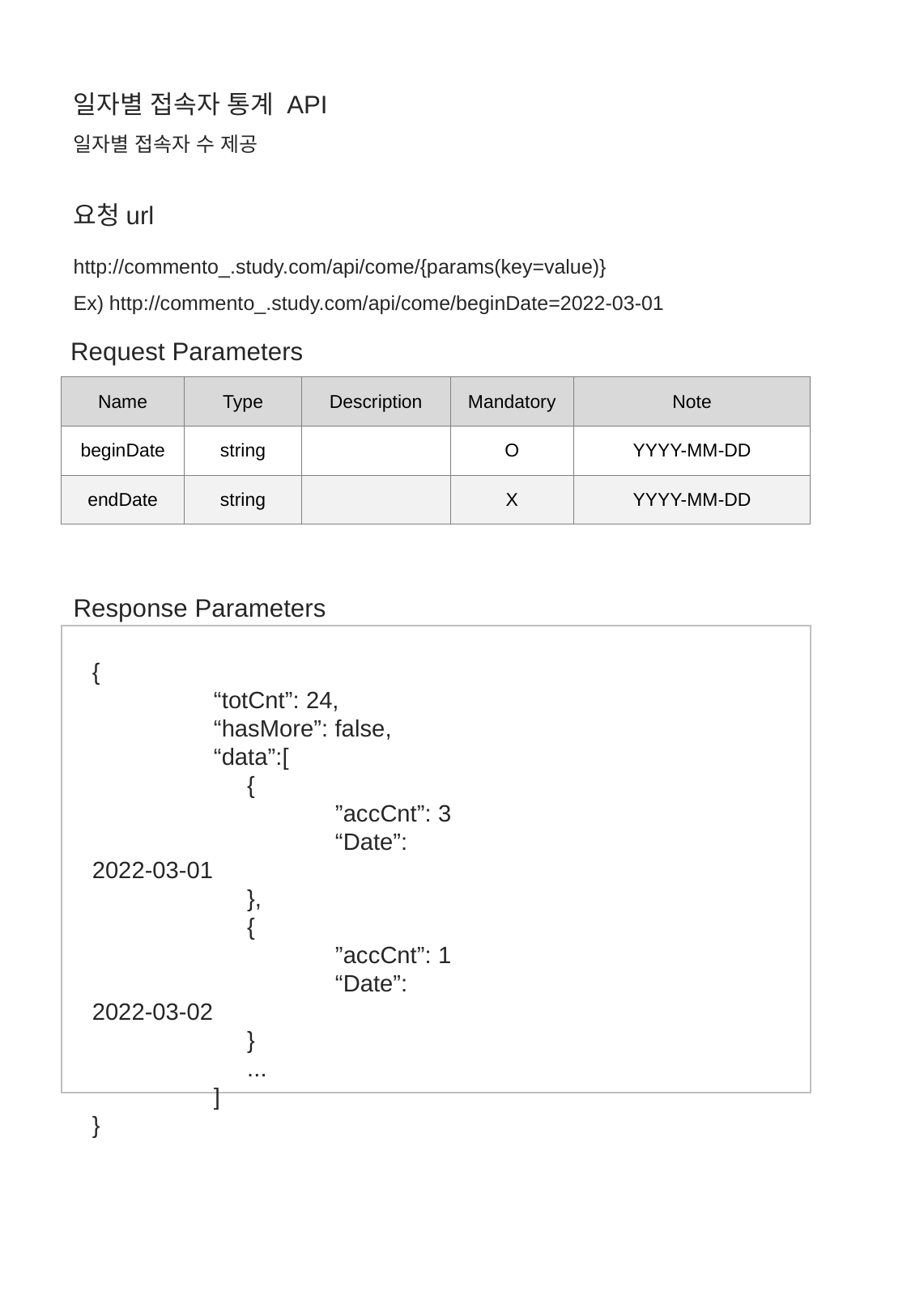

일자별 접속자 통계 API
일자별 접속자 수 제공
요청url
http://commento_.study.com/api/come/{params(key=value)}
Ex) http://commento_.study.com/api/come/beginDate=2022-03-01
Request Parameters
| Name | Type | Description | Mandatory | Note |
| --- | --- | --- | --- | --- |
| beginDate | string |  | O | YYYY-MM-DD |
| endDate | string |  | X | YYYY-MM-DD |
Response Parameters

{
	“totCnt”: 24,
	“hasMore”: false,
	“data”:[
	     {
		”accCnt”: 3
		“Date”: 2022-03-01
	     },
	     {
		”accCnt”: 1
		“Date”: 2022-03-02
	     }
	     ...
	]
}